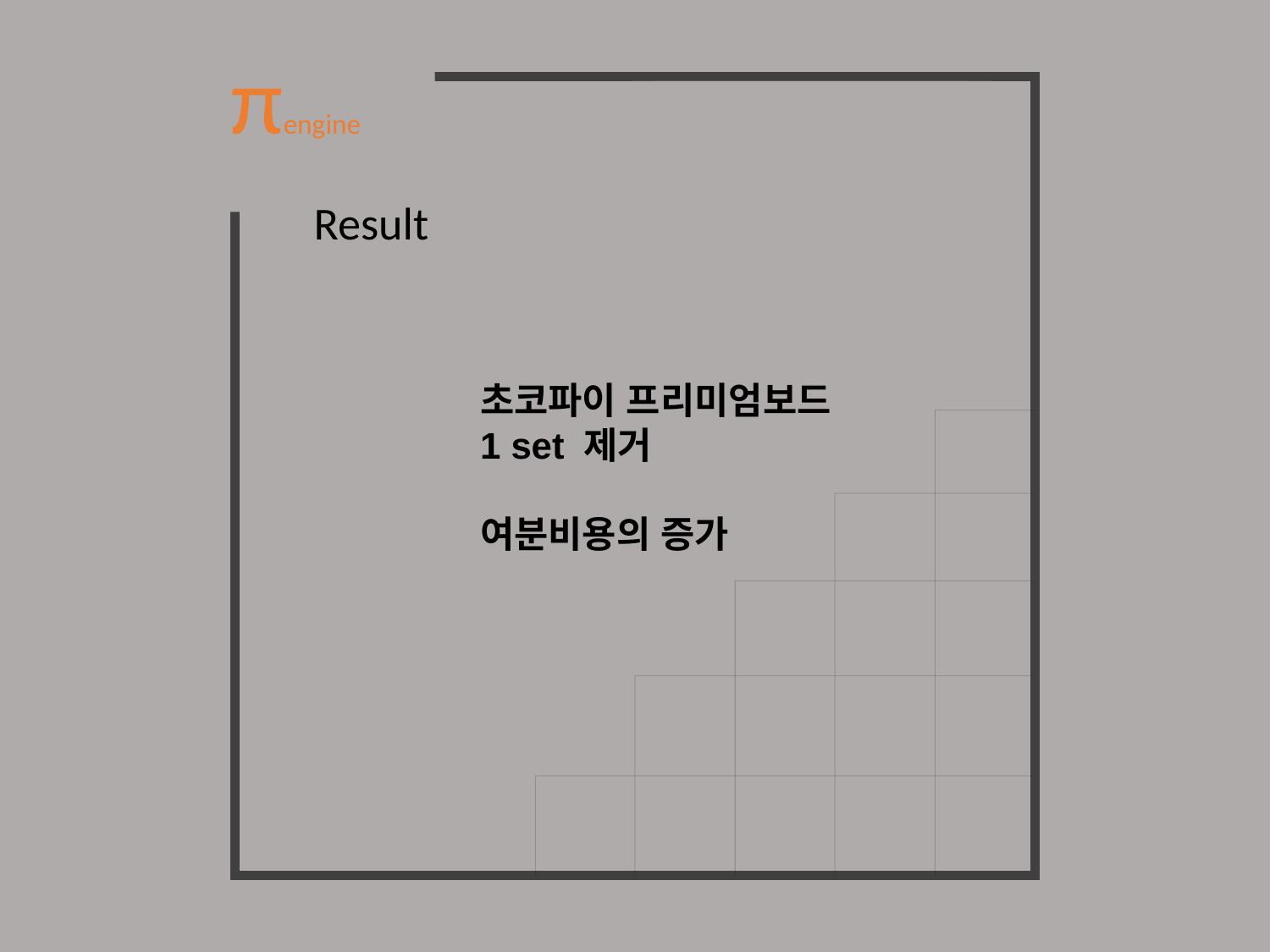

πengine

Result
초코파이 프리미엄보드
1 set 제거

여분비용의 증가